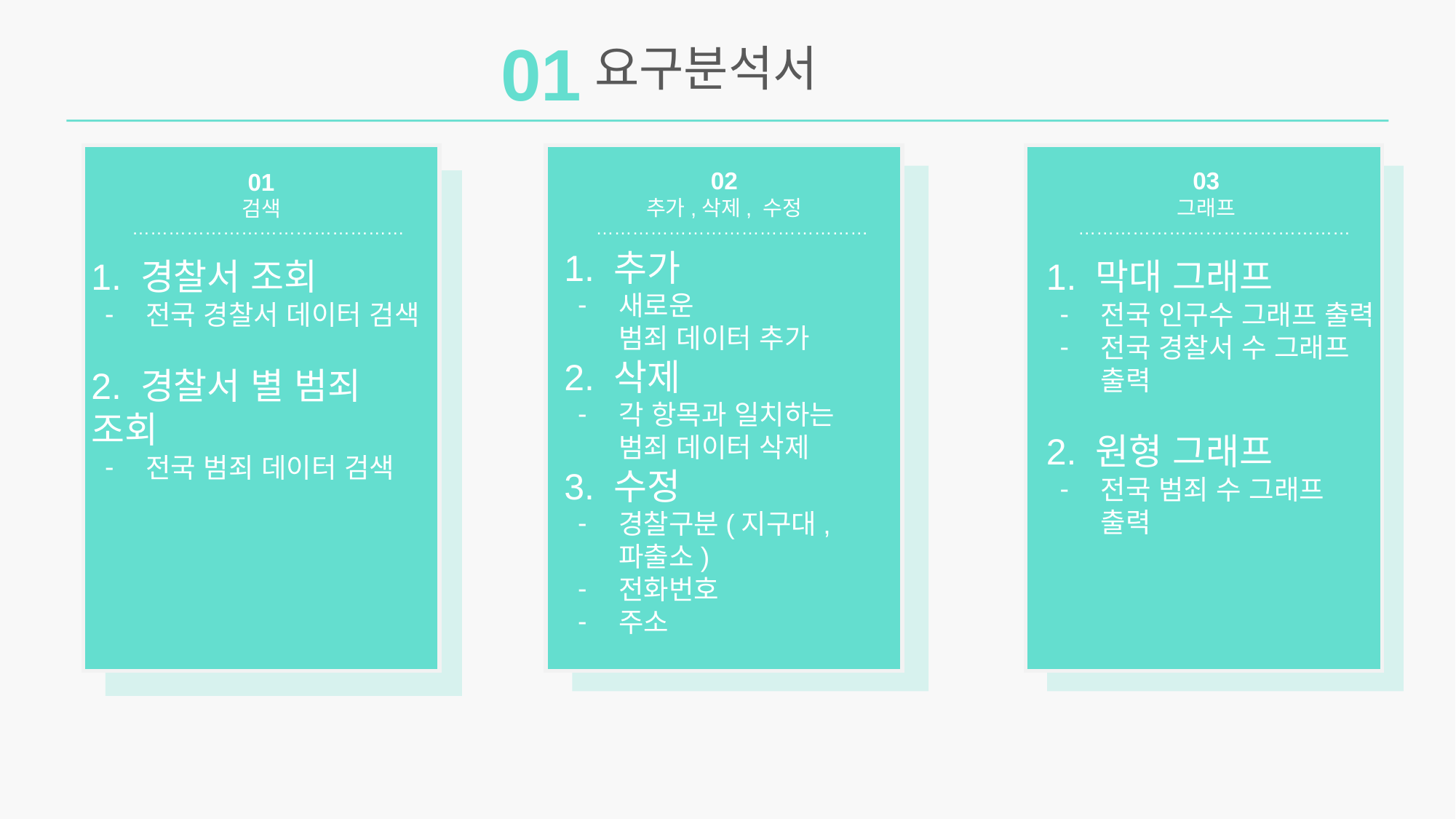

01
요구분석서

02
추가,삭제, 수정
01
검색

………………………………………

1. 경찰서 조회
전국 경찰서 데이터 검색

2. 경찰서 별 범죄   조회
전국 범죄 데이터 검색
03
그래프
………………………………………

………………………………………
………………………………………

1. 추가
새로운
범죄 데이터 추가
2. 삭제
각 항목과 일치하는
범죄 데이터 삭제
3. 수정
경찰구분(지구대, 파출소)
전화번호
주소
1. 막대 그래프
전국 인구수 그래프 출력
전국 경찰서 수 그래프 출력

2. 원형 그래프
전국 범죄 수 그래프 출력